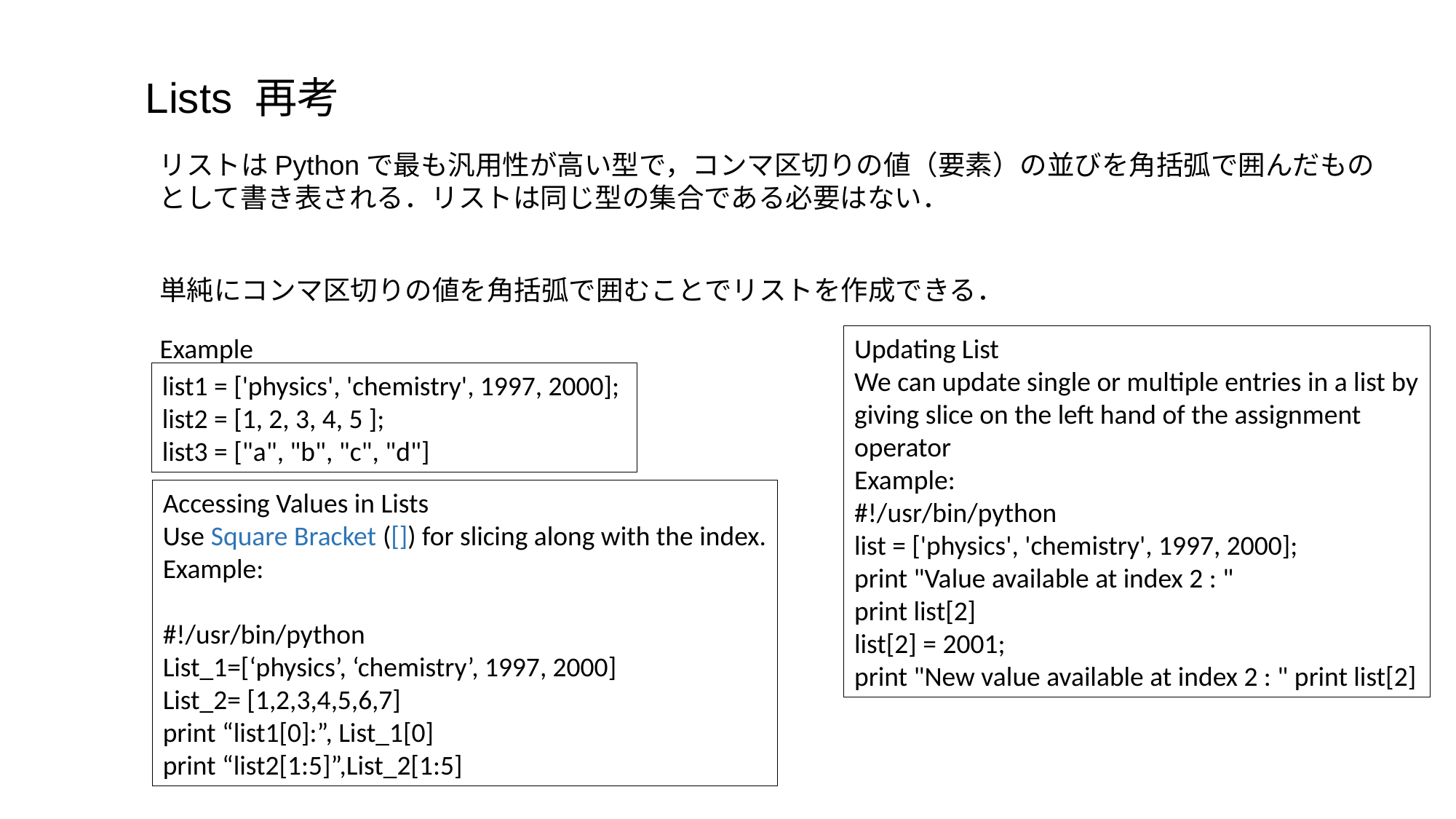

Lists 再考
リストはPythonで最も汎用性が高い型で，コンマ区切りの値（要素）の並びを角括弧で囲んだものとして書き表される．リストは同じ型の集合である必要はない．
単純にコンマ区切りの値を角括弧で囲むことでリストを作成できる．
Example
Updating List
We can update single or multiple entries in a list by giving slice on the left hand of the assignment operator
Example:
#!/usr/bin/python
list = ['physics', 'chemistry', 1997, 2000];
print "Value available at index 2 : "
print list[2]
list[2] = 2001;
print "New value available at index 2 : " print list[2]
list1 = ['physics', 'chemistry', 1997, 2000];
list2 = [1, 2, 3, 4, 5 ];
list3 = ["a", "b", "c", "d"]
Accessing Values in Lists
Use Square Bracket ([]) for slicing along with the index.
Example:

#!/usr/bin/python
List_1=[‘physics’, ‘chemistry’, 1997, 2000]
List_2= [1,2,3,4,5,6,7]
print “list1[0]:”, List_1[0]
print “list2[1:5]”,List_2[1:5]